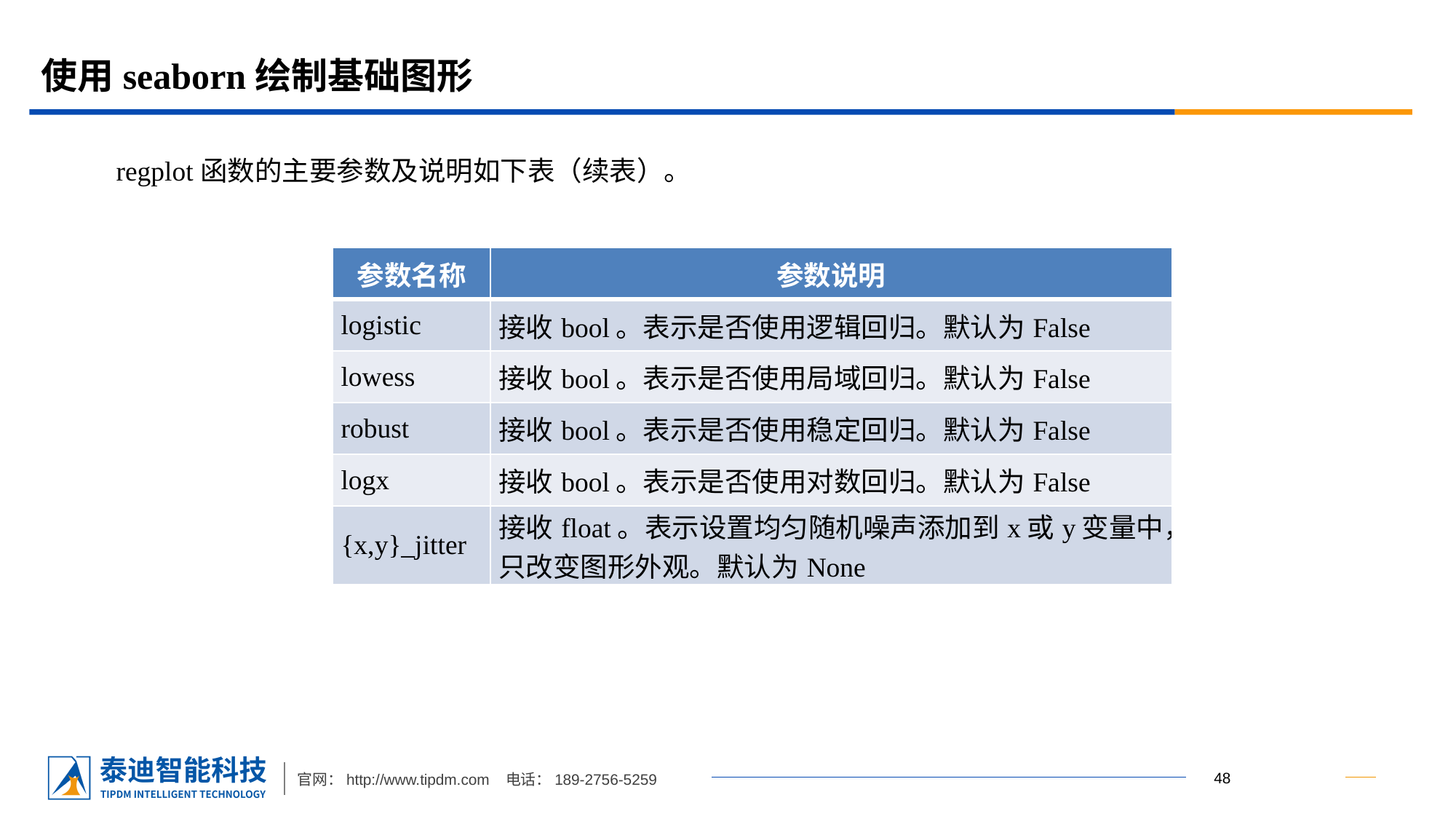

# 使用seaborn绘制基础图形
regplot函数的主要参数及说明如下表（续表）。

| 参数名称 | 参数说明 |
| --- | --- |
| logistic | 接收bool。表示是否使用逻辑回归。默认为False |
| lowess | 接收bool。表示是否使用局域回归。默认为False |
| robust | 接收bool。表示是否使用稳定回归。默认为False |
| logx | 接收bool。表示是否使用对数回归。默认为False |
| {x,y}\_jitter | 接收float。表示设置均匀随机噪声添加到x或y变量中，只改变图形外观。默认为None |